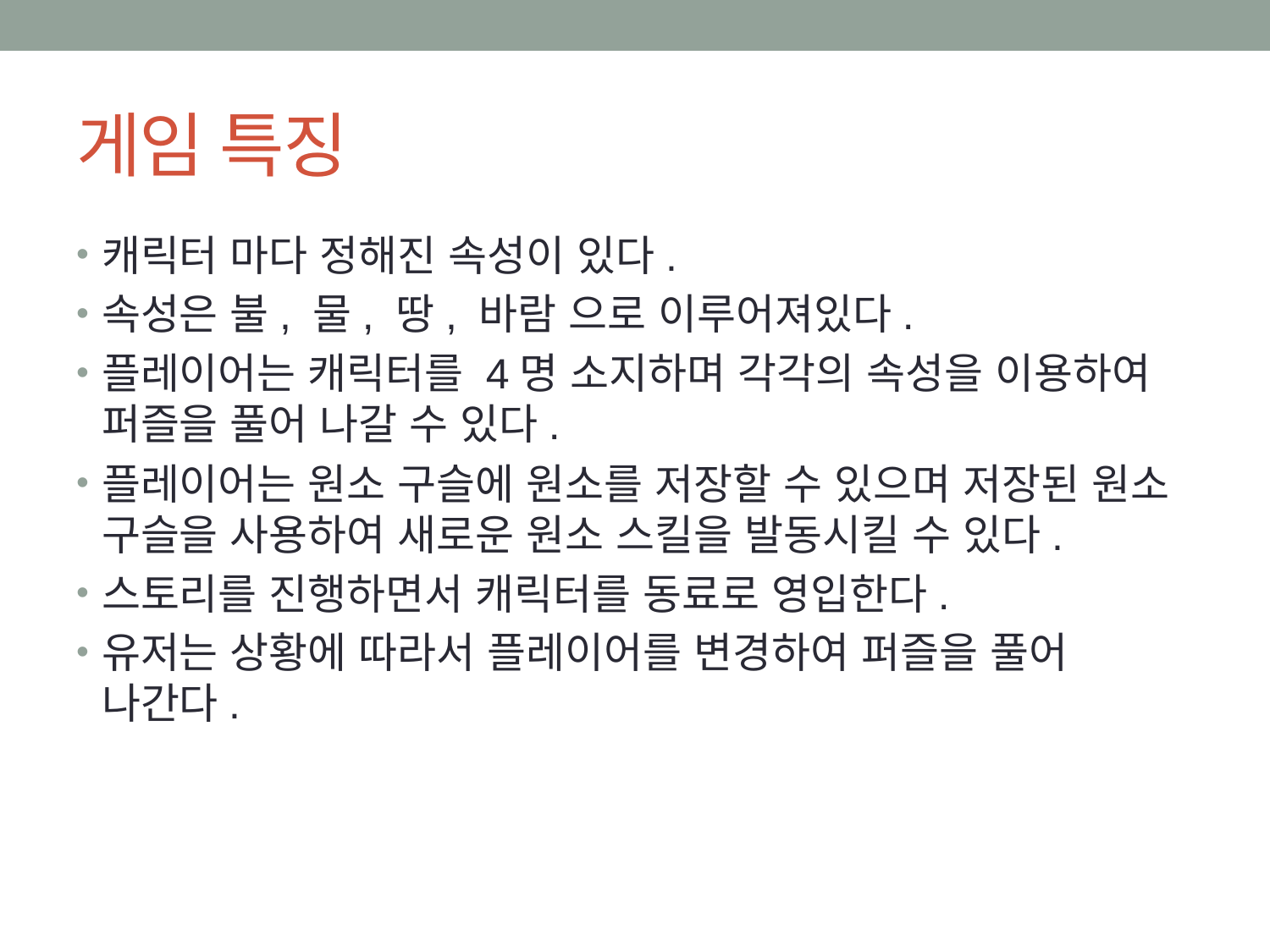

# 게임 특징
캐릭터 마다 정해진 속성이 있다.
속성은 불, 물, 땅, 바람 으로 이루어져있다.
플레이어는 캐릭터를 4명 소지하며 각각의 속성을 이용하여 퍼즐을 풀어 나갈 수 있다.
플레이어는 원소 구슬에 원소를 저장할 수 있으며 저장된 원소 구슬을 사용하여 새로운 원소 스킬을 발동시킬 수 있다.
스토리를 진행하면서 캐릭터를 동료로 영입한다.
유저는 상황에 따라서 플레이어를 변경하여 퍼즐을 풀어 나간다.